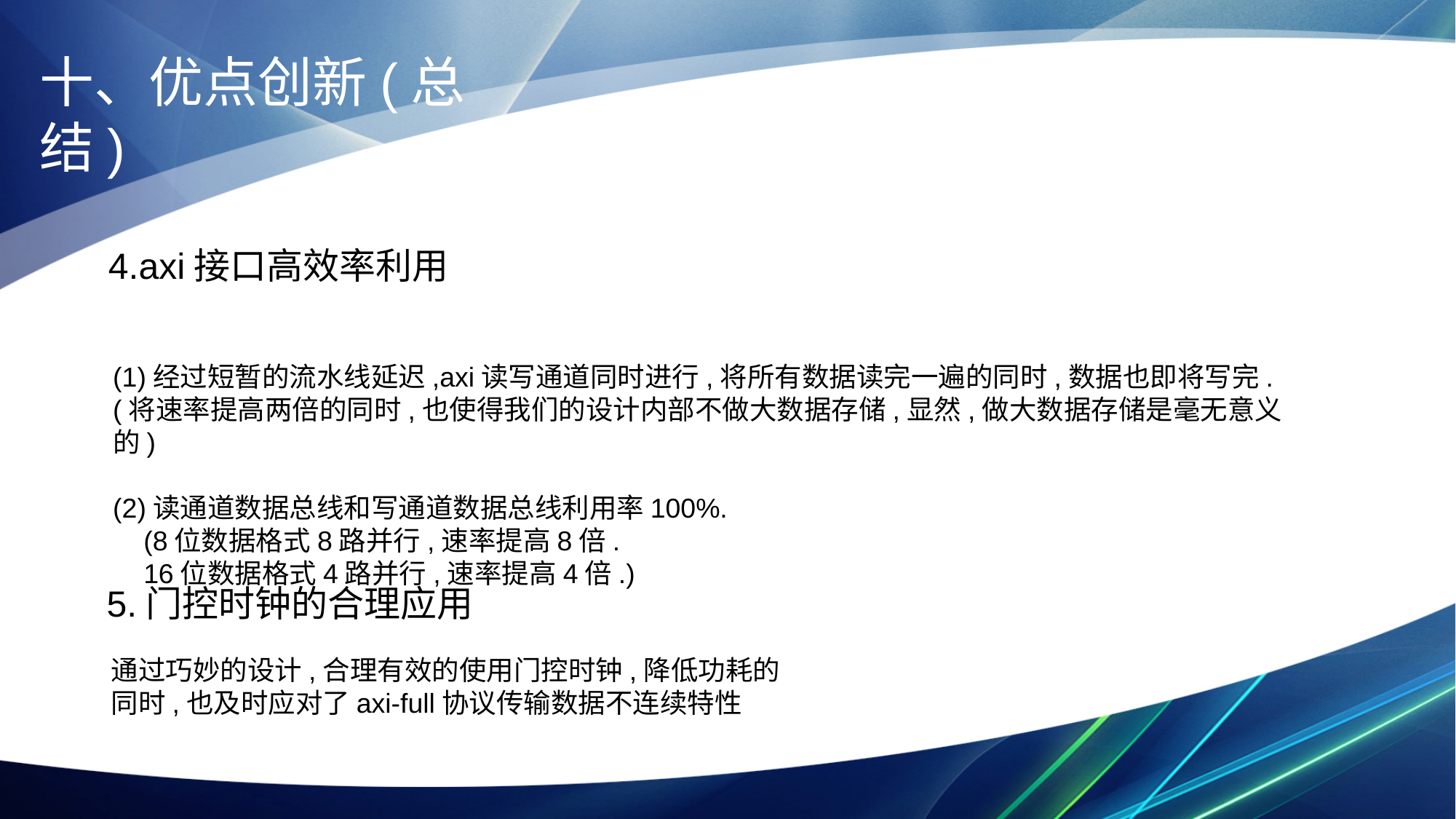

十、优点创新(总结)
4.axi接口高效率利用
(1)经过短暂的流水线延迟,axi读写通道同时进行,将所有数据读完一遍的同时,数据也即将写完.
(将速率提高两倍的同时,也使得我们的设计内部不做大数据存储,显然,做大数据存储是毫无意义的)

(2)读通道数据总线和写通道数据总线利用率100%.
    (8位数据格式8路并行,速率提高8倍.
    16位数据格式4路并行,速率提高4倍.)
5.门控时钟的合理应用
通过巧妙的设计,合理有效的使用门控时钟,降低功耗的同时,也及时应对了axi-full协议传输数据不连续特性